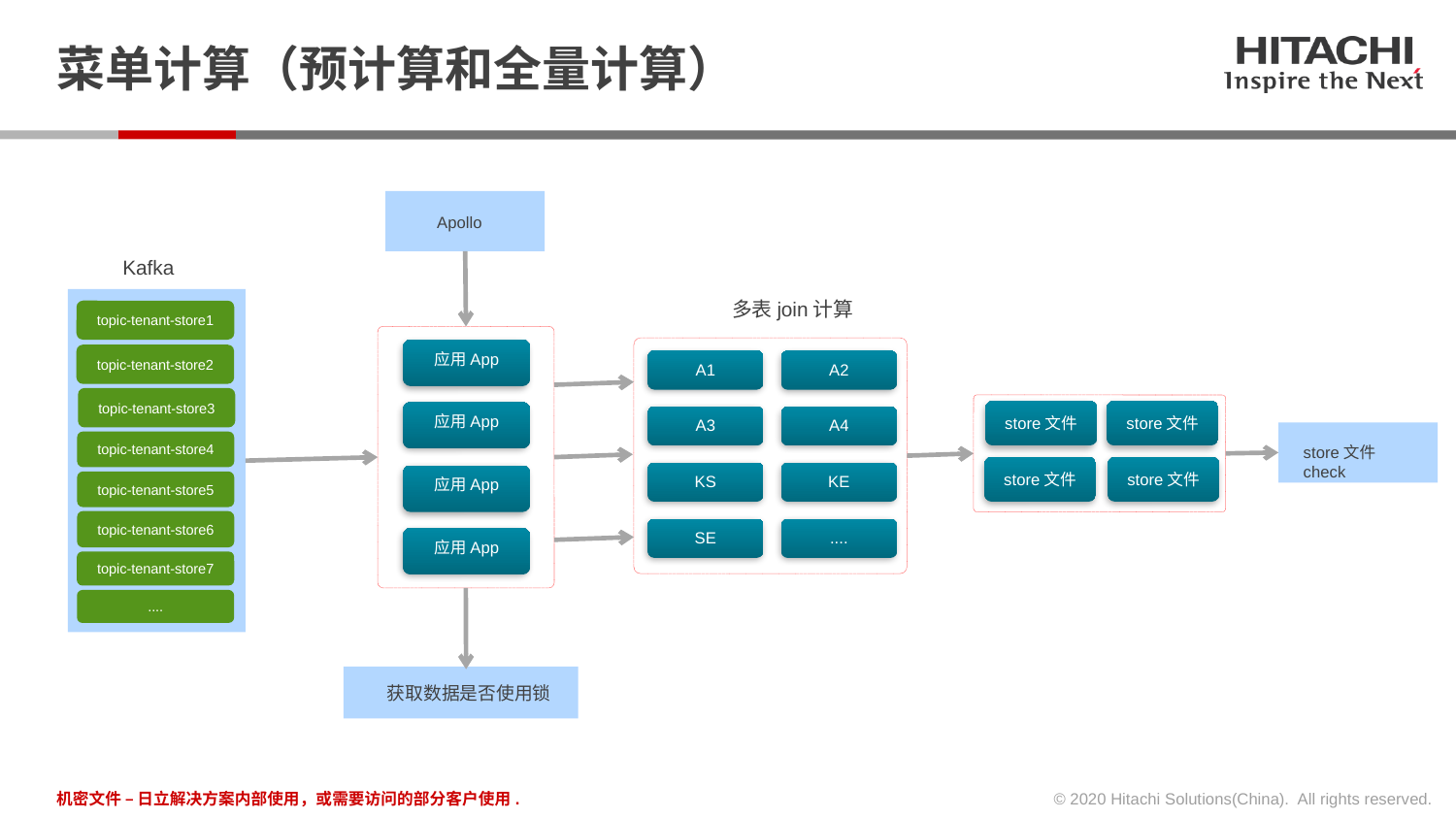

# 菜单计算（预计算和全量计算）

Apollo
Kafka

多表join计算
topic-tenant-store1

应用App
topic-tenant-store2
A1
A2
topic-tenant-store3

store文件
store文件
应用App
A3
A4

store文件check
topic-tenant-store4
store文件
store文件
KS
KE
应用App
topic-tenant-store5
topic-tenant-store6
SE
....
应用App
topic-tenant-store7
....

获取数据是否使用锁